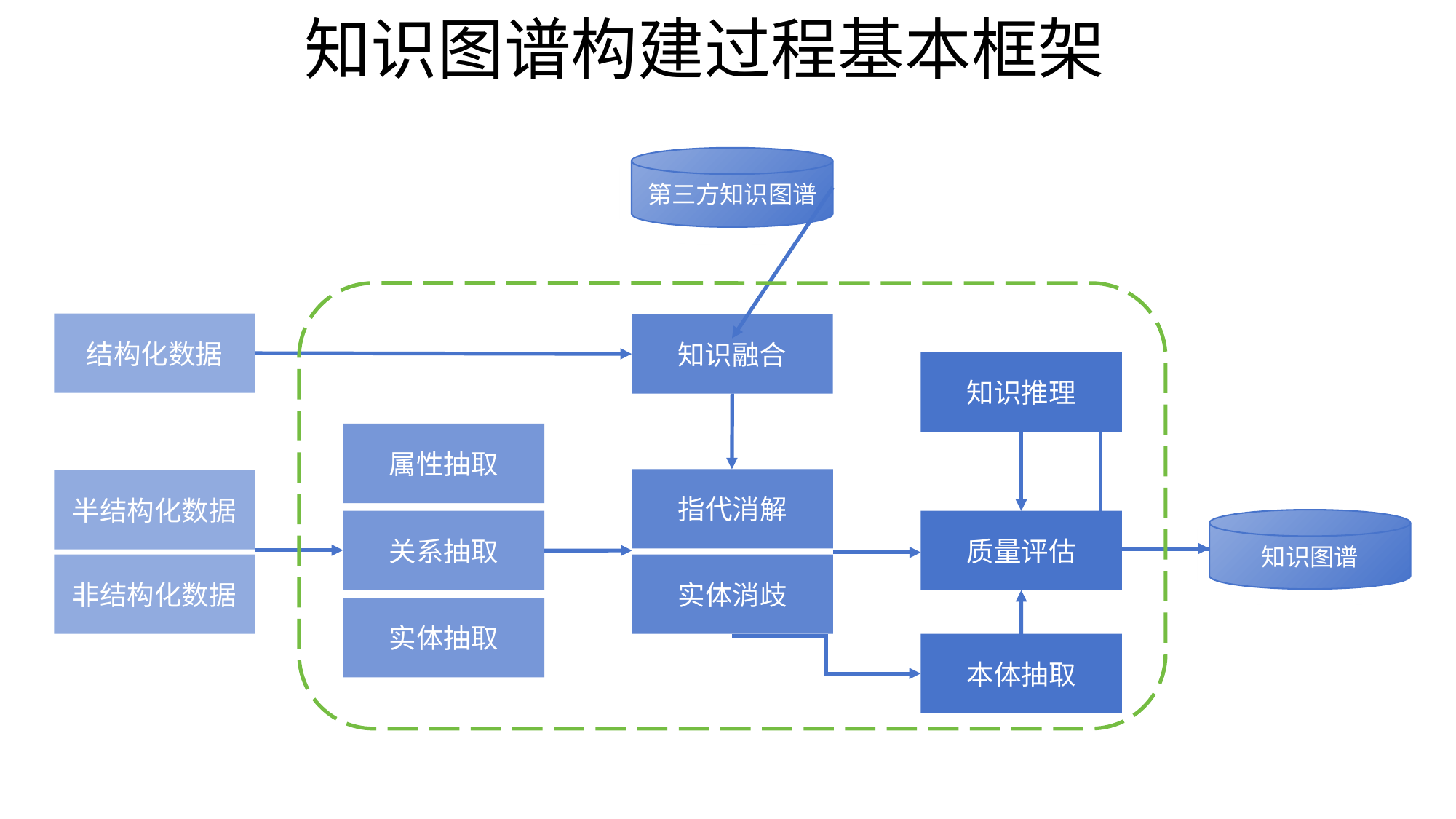

# 知识图谱构建过程基本框架
1
第三方知识图谱

结构化数据
知识融合
知识推理
属性抽取
指代消解
半结构化数据
知识图谱
关系抽取
质量评估
非结构化数据
实体消歧
实体抽取
本体抽取